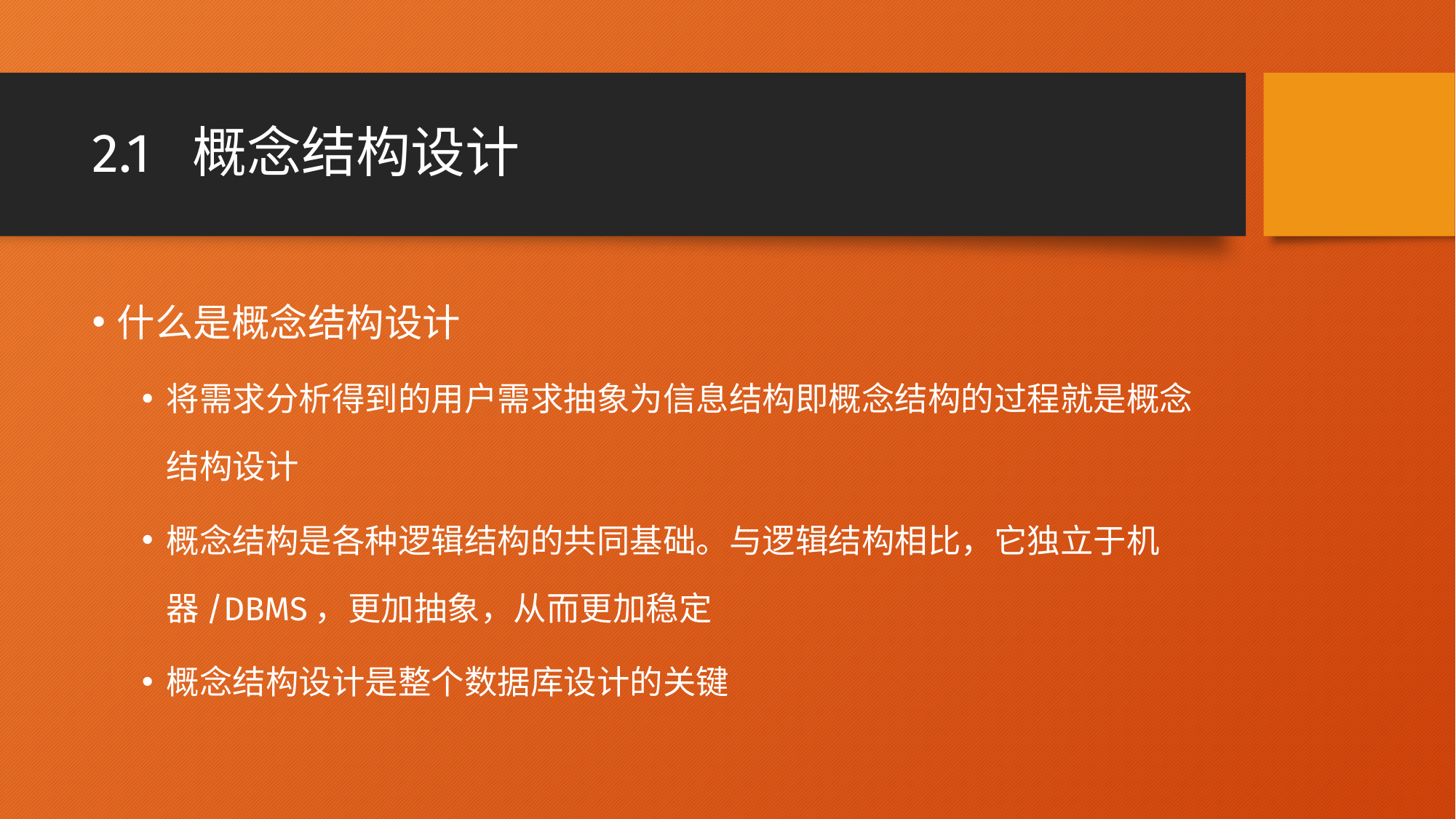

# 2.1  概念结构设计
什么是概念结构设计
将需求分析得到的用户需求抽象为信息结构即概念结构的过程就是概念结构设计
概念结构是各种逻辑结构的共同基础。与逻辑结构相比，它独立于机器/DBMS，更加抽象，从而更加稳定
概念结构设计是整个数据库设计的关键